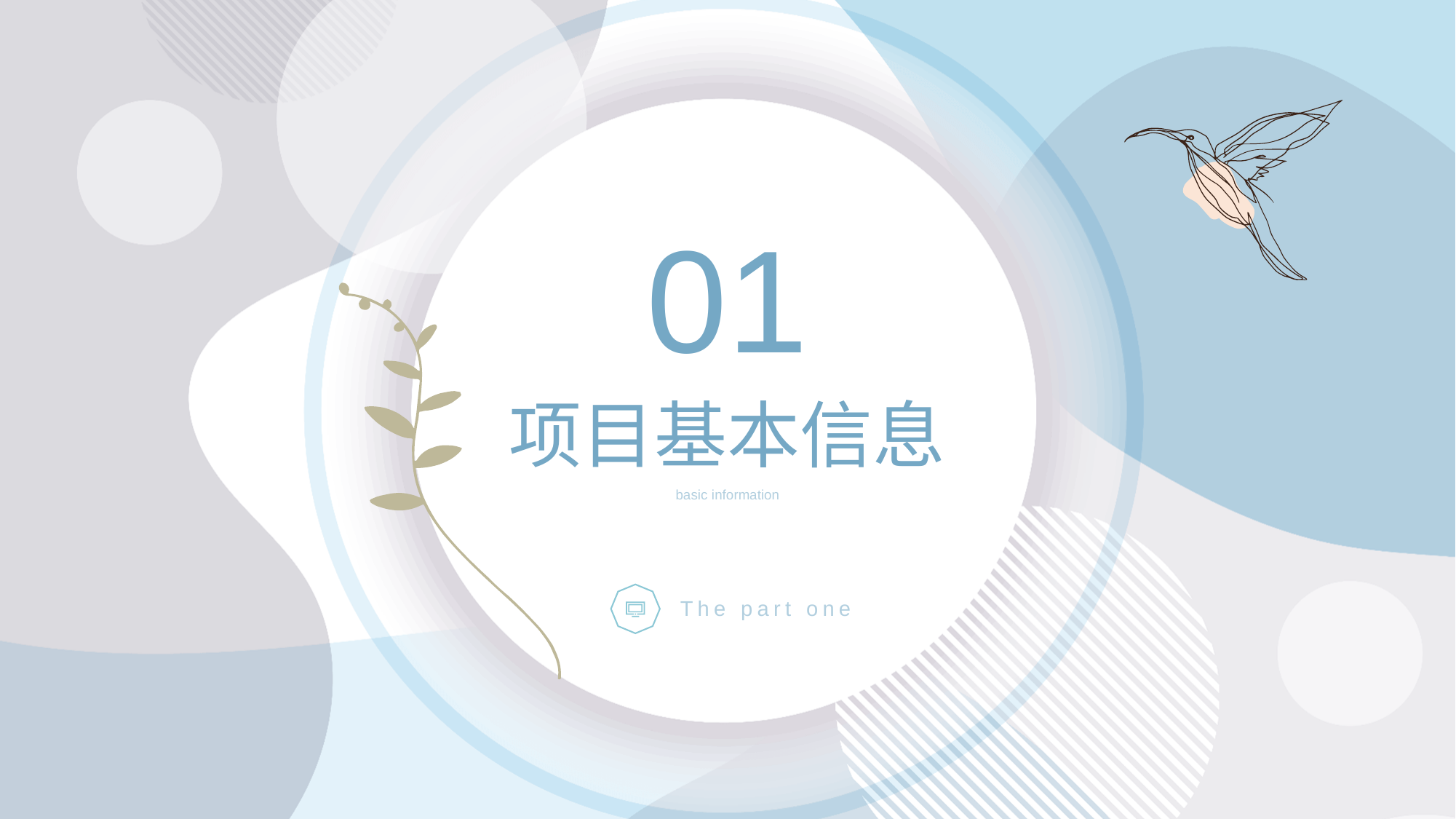

01

项目基本信息
basic information

The part one